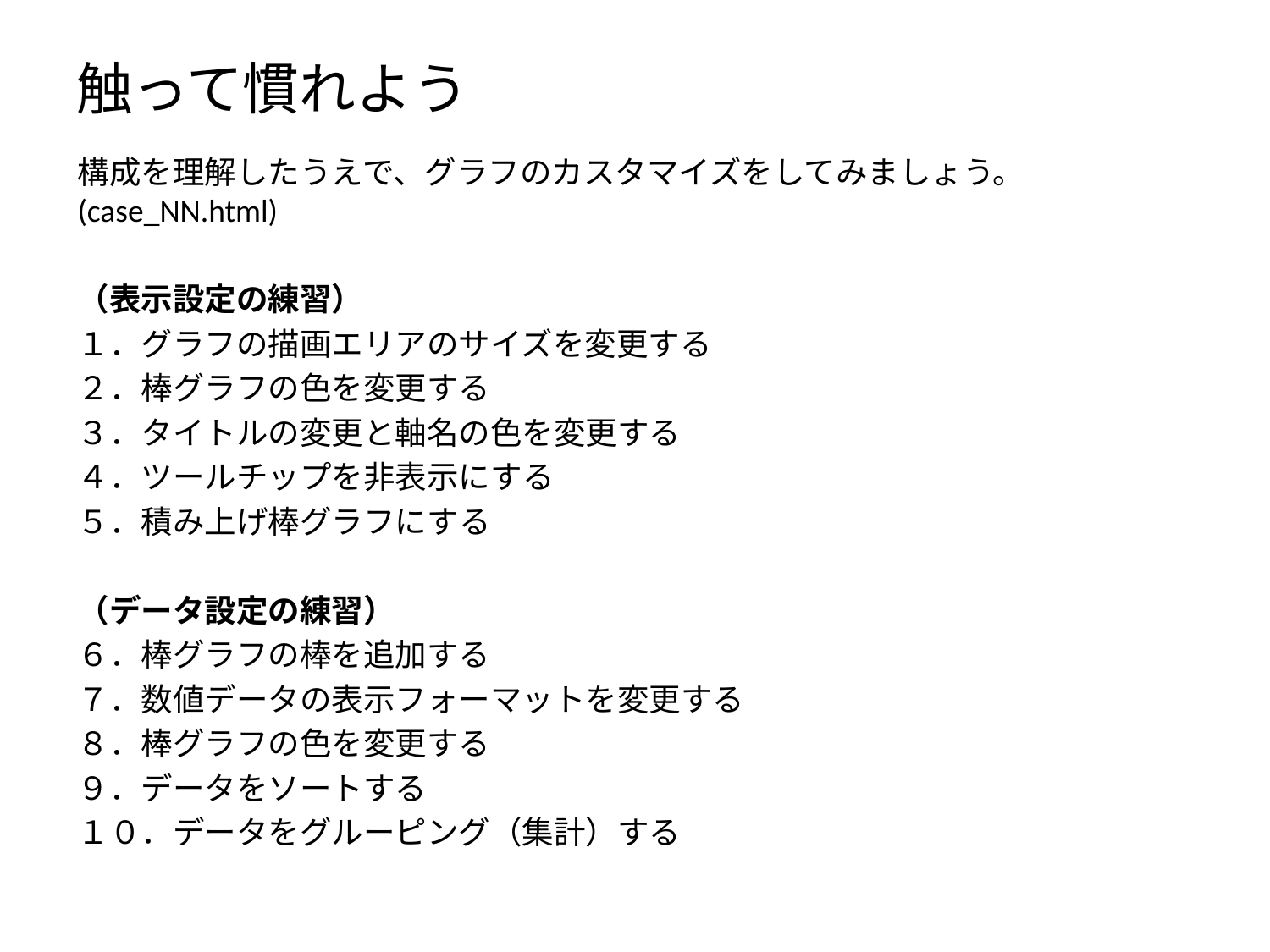

# 触って慣れよう
構成を理解したうえで、グラフのカスタマイズをしてみましょう。 (case_NN.html)

（表示設定の練習）
１．グラフの描画エリアのサイズを変更する
２．棒グラフの色を変更する
３．タイトルの変更と軸名の色を変更する
４．ツールチップを非表示にする
５．積み上げ棒グラフにする

（データ設定の練習）
６．棒グラフの棒を追加する
７．数値データの表示フォーマットを変更する
８．棒グラフの色を変更する
９．データをソートする
１０．データをグルーピング（集計）する